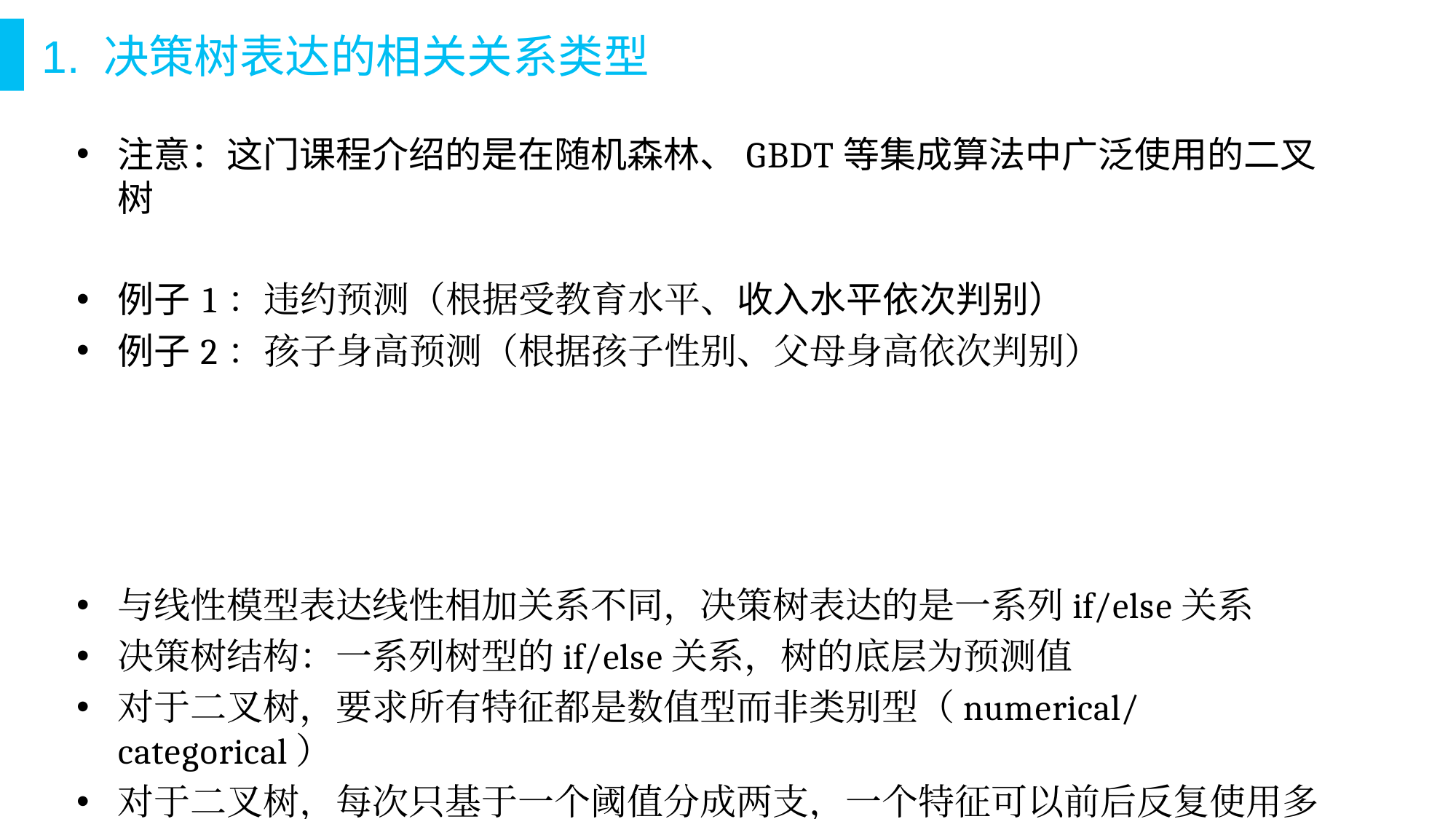

# 1. 决策树表达的相关关系类型
注意：这门课程介绍的是在随机森林、GBDT等集成算法中广泛使用的二叉树

例子1：违约预测（根据受教育水平、收入水平依次判别）
例子2：孩子身高预测（根据孩子性别、父母身高依次判别）

与线性模型表达线性相加关系不同，决策树表达的是一系列if/else关系
决策树结构：一系列树型的if/else关系，树的底层为预测值
对于二叉树，要求所有特征都是数值型而非类别型（numerical/categorical）
对于二叉树，每次只基于一个阈值分成两支，一个特征可以前后反复使用多次